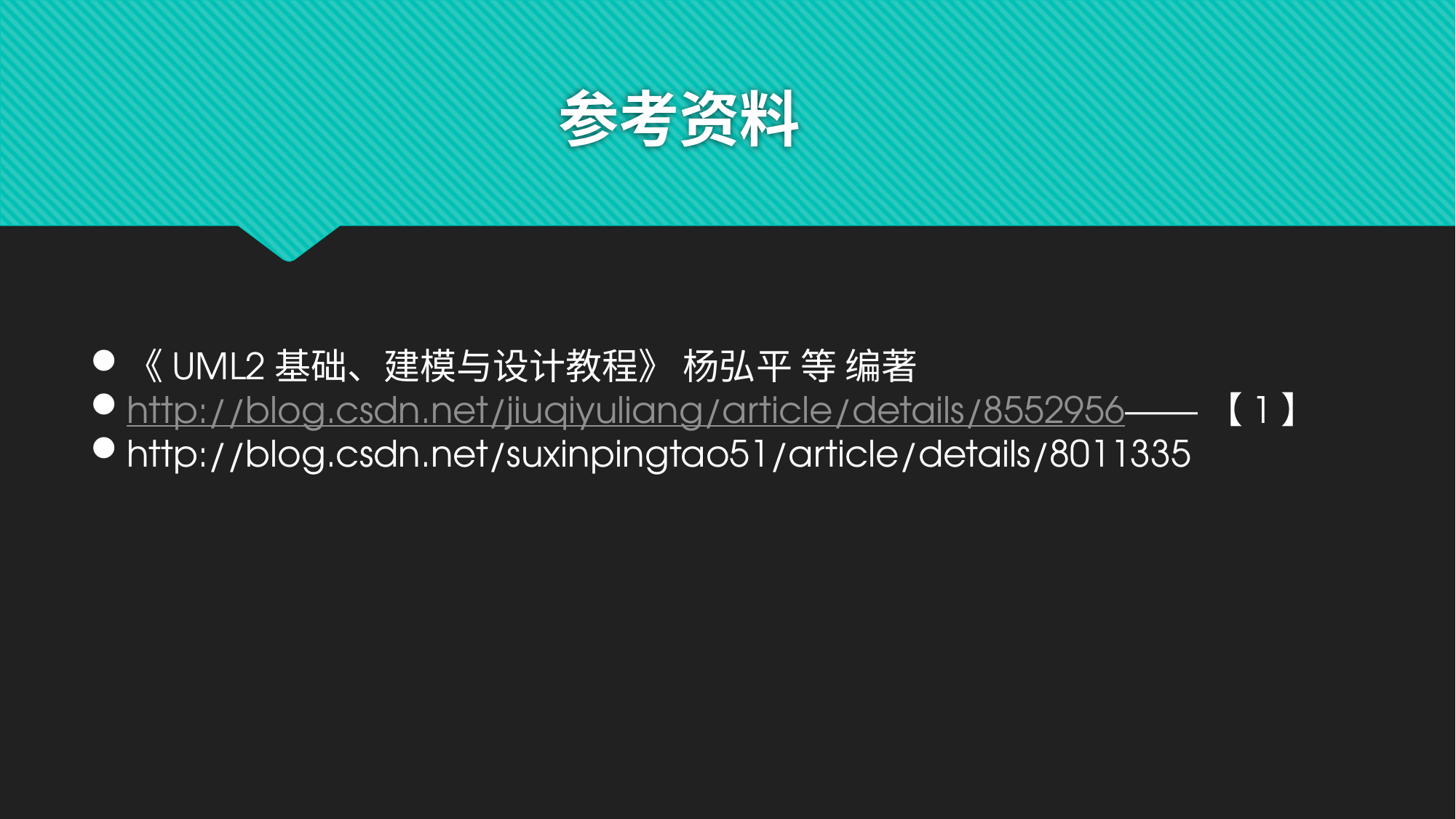

# 参考资料
《UML2基础、建模与设计教程》 杨弘平 等 编著
http://blog.csdn.net/jiuqiyuliang/article/details/8552956——【1】
http://blog.csdn.net/suxinpingtao51/article/details/8011335